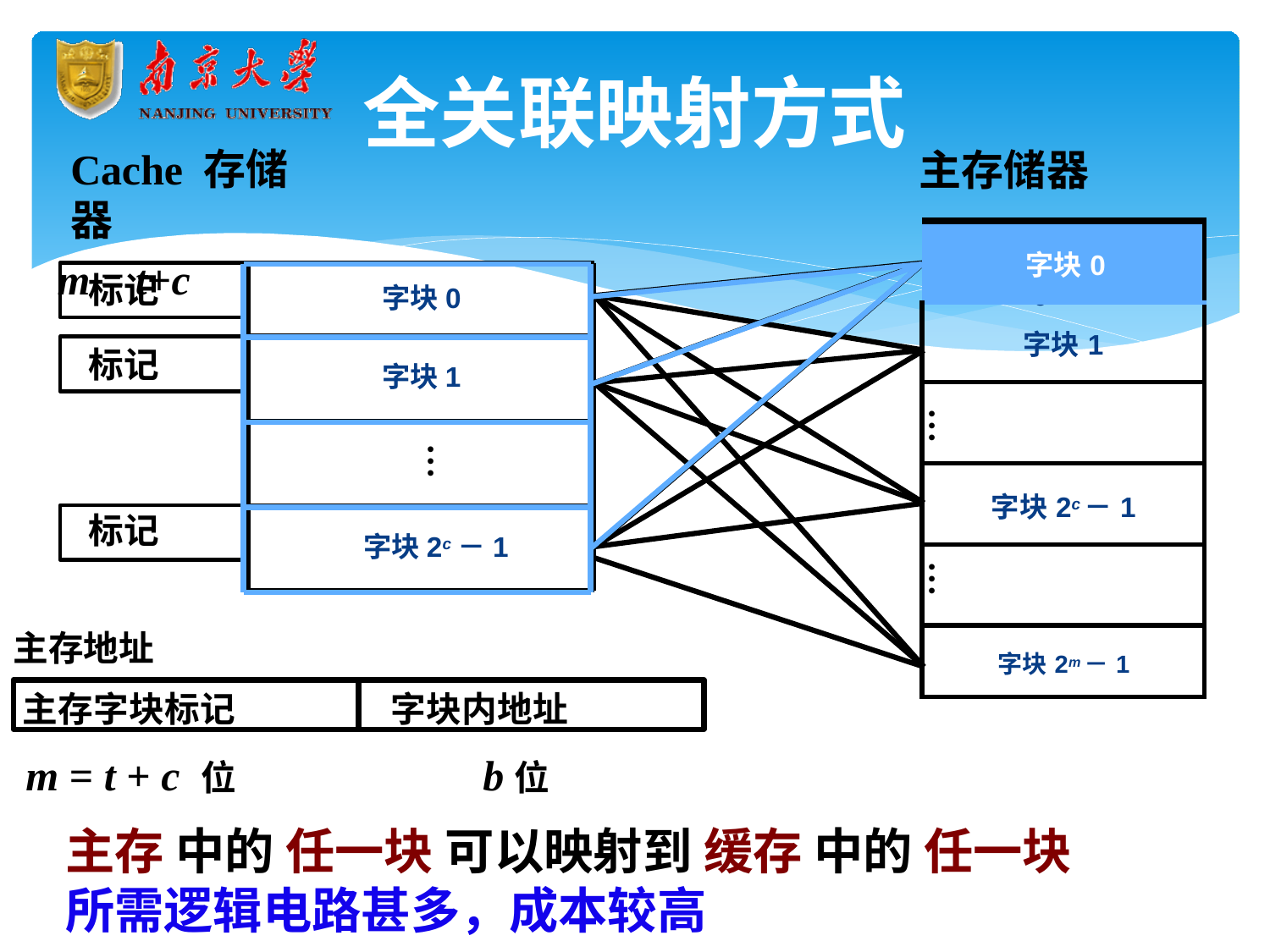

# 全关联映射方式
主存储器
Cache 存储器
m = t+c
| 字块0 |
| --- |
| 字块1 |
| … |
| 字块2c－1 |
| … |
| 字块2m－1 |
字块0

标记
字块0

标记

字块1

…

标记

字块2c－1

主存地址
主存字块标记
字块内地址
m = t + c 位	b位
主存 中的 任一块 可以映射到 缓存 中的 任一块 所需逻辑电路甚多，成本较高